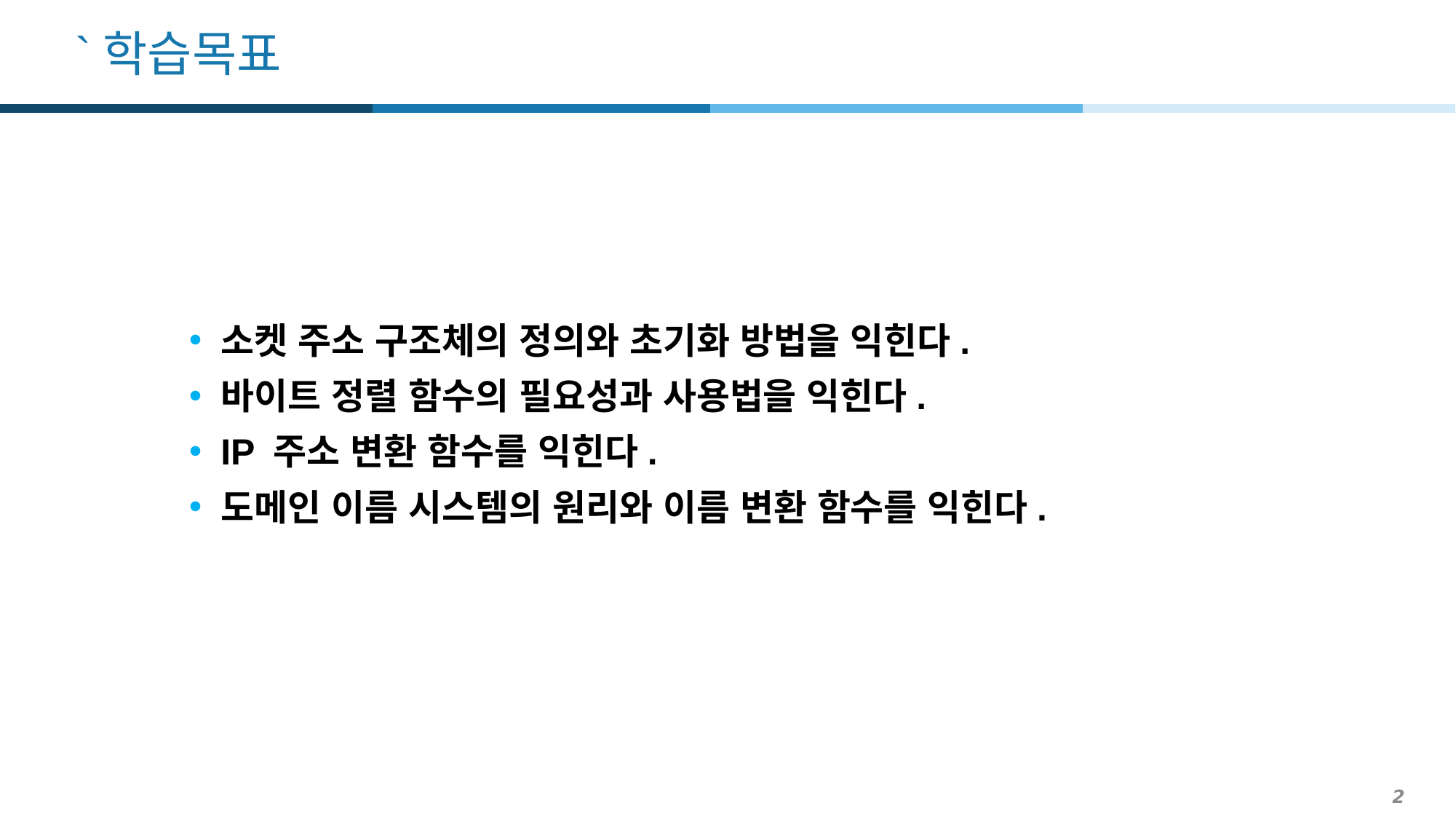

소켓 주소 구조체의 정의와 초기화 방법을 익힌다.
바이트 정렬 함수의 필요성과 사용법을 익힌다.
IP 주소 변환 함수를 익힌다.
도메인 이름 시스템의 원리와 이름 변환 함수를 익힌다.